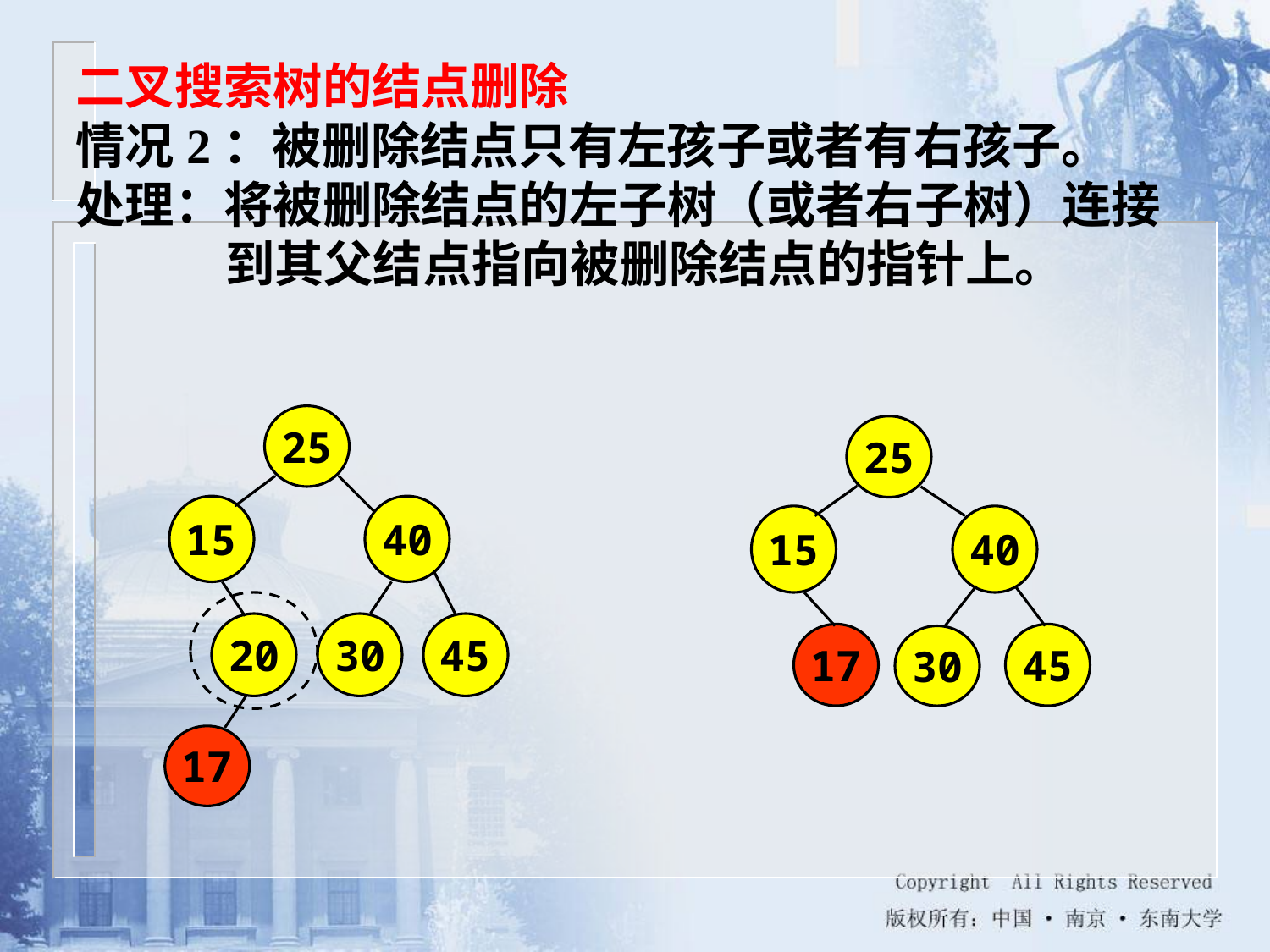

二叉搜索树的结点删除
情况2：被删除结点只有左孩子或者有右孩子。
处理：将被删除结点的左子树（或者右子树）连接到其父结点指向被删除结点的指针上。
25
25

15
40
15
40

20
30
45
17
45
30

17